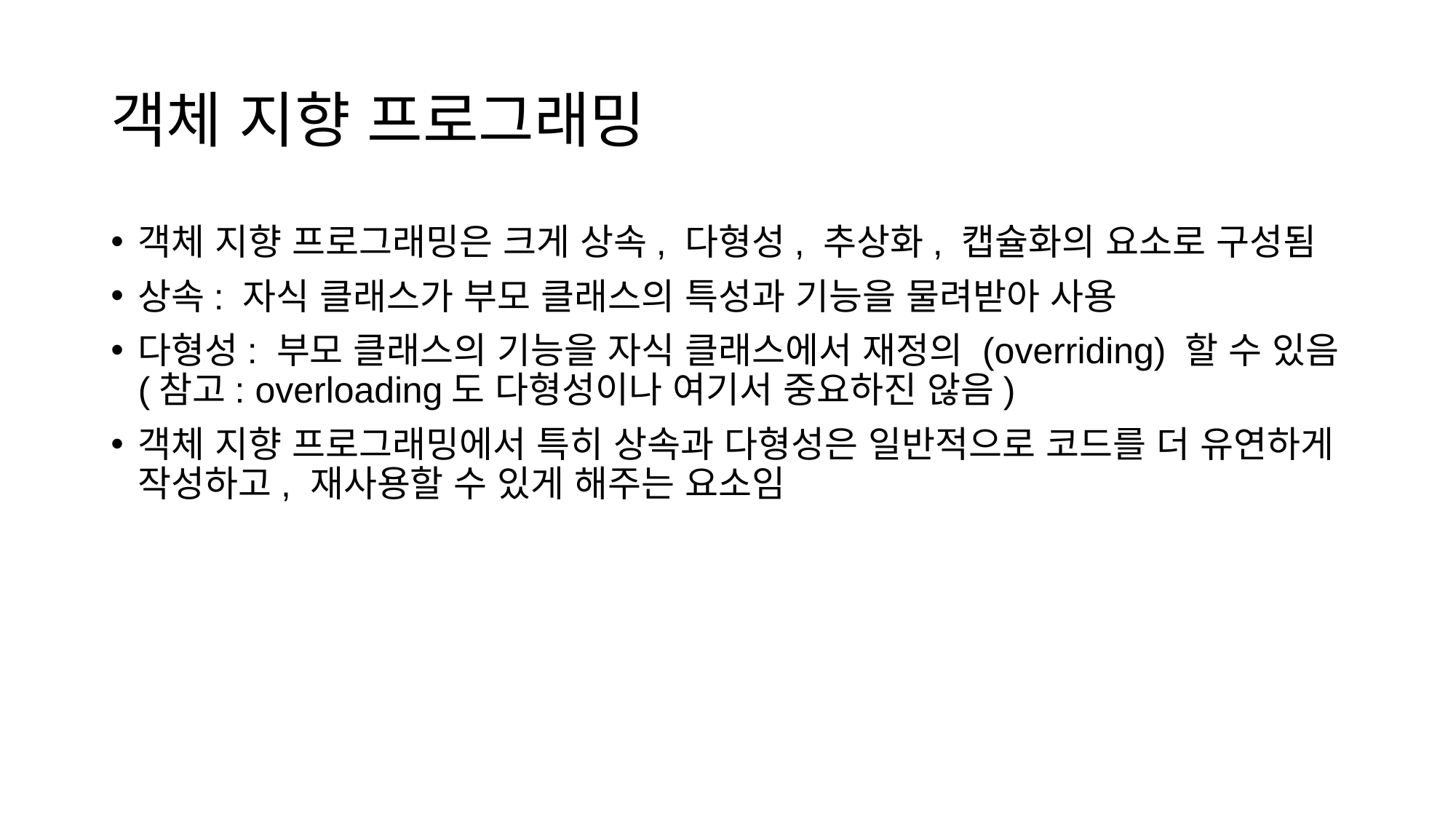

# 객체 지향 프로그래밍
객체 지향 프로그래밍은 크게 상속, 다형성, 추상화, 캡슐화의 요소로 구성됨
상속: 자식 클래스가 부모 클래스의 특성과 기능을 물려받아 사용
다형성: 부모 클래스의 기능을 자식 클래스에서 재정의 (overriding) 할 수 있음 (참고: overloading도 다형성이나 여기서 중요하진 않음)
객체 지향 프로그래밍에서 특히 상속과 다형성은 일반적으로 코드를 더 유연하게 작성하고, 재사용할 수 있게 해주는 요소임